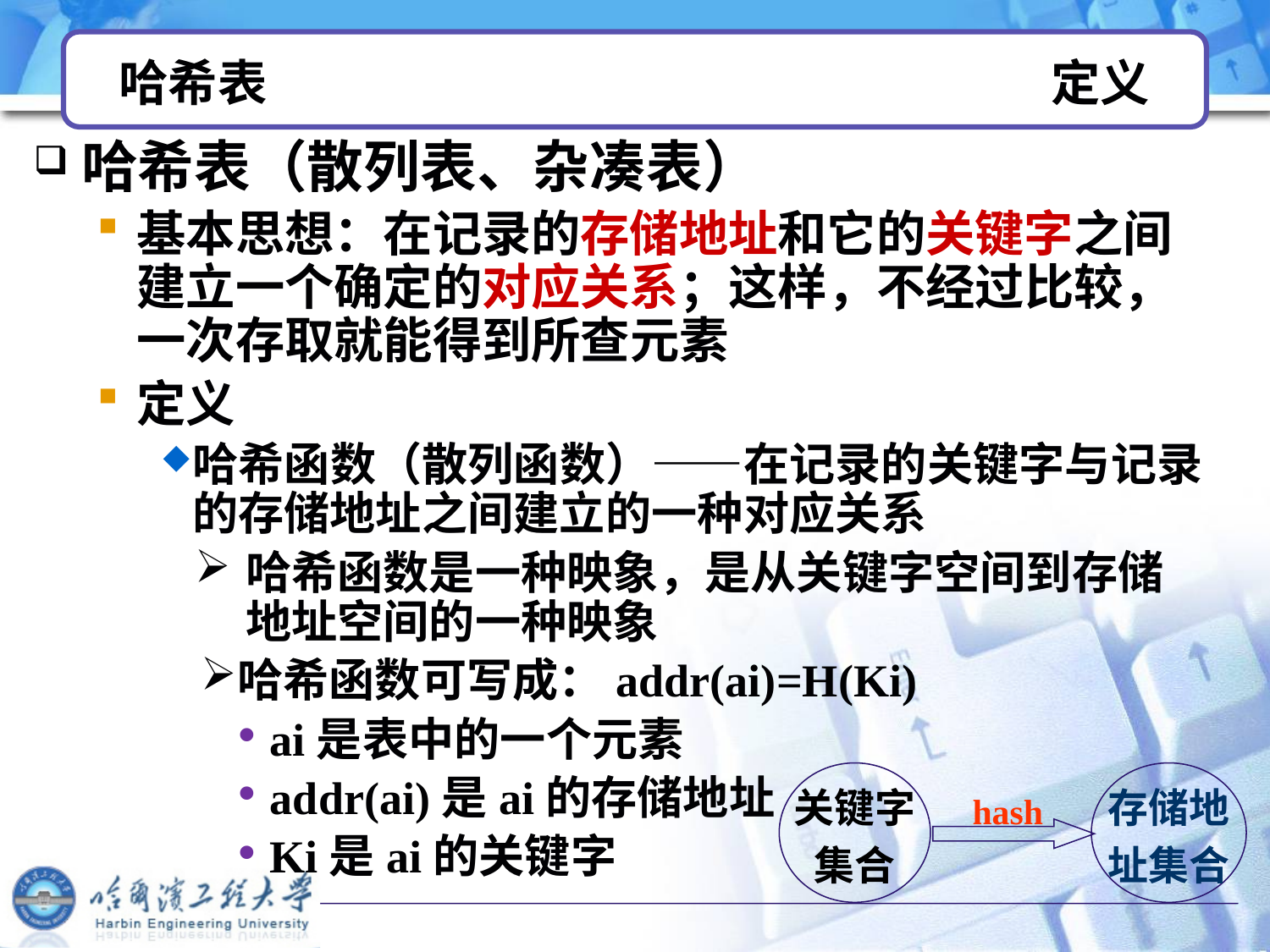

# 哈希表                                                                      定义
哈希表（散列表、杂凑表）
基本思想：在记录的存储地址和它的关键字之间建立一个确定的对应关系；这样，不经过比较，一次存取就能得到所查元素
定义
哈希函数（散列函数）——在记录的关键字与记录的存储地址之间建立的一种对应关系
哈希函数是一种映象，是从关键字空间到存储地址空间的一种映象
哈希函数可写成：addr(ai)=H(Ki)
ai是表中的一个元素
addr(ai)是ai的存储地址
Ki是ai的关键字
关键字
集合
存储地
址集合
hash